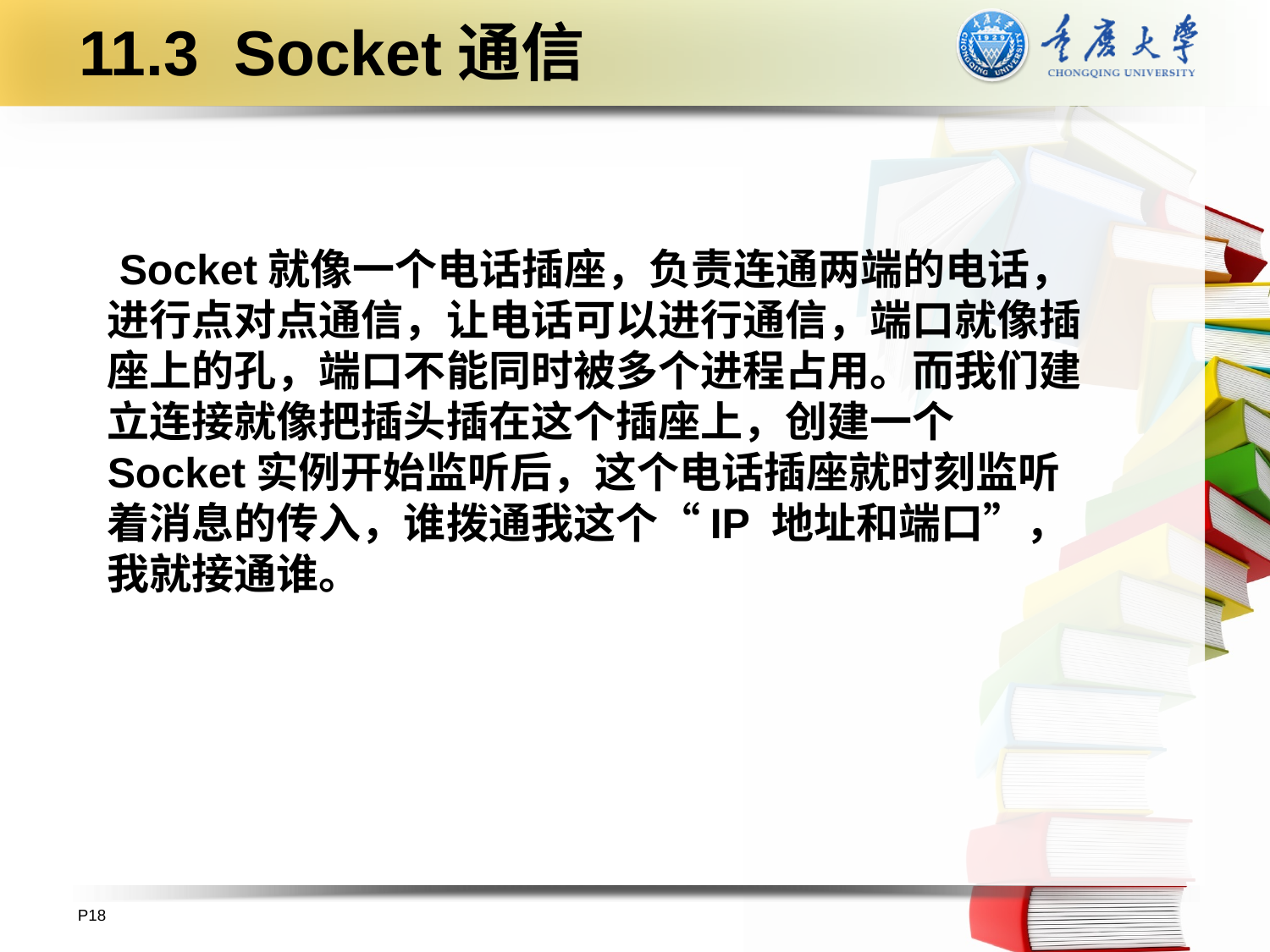

# 11.3  Socket通信
 Socket就像一个电话插座，负责连通两端的电话，进行点对点通信，让电话可以进行通信，端口就像插座上的孔，端口不能同时被多个进程占用。而我们建立连接就像把插头插在这个插座上，创建一个Socket实例开始监听后，这个电话插座就时刻监听着消息的传入，谁拨通我这个“IP 地址和端口”，我就接通谁。
P18